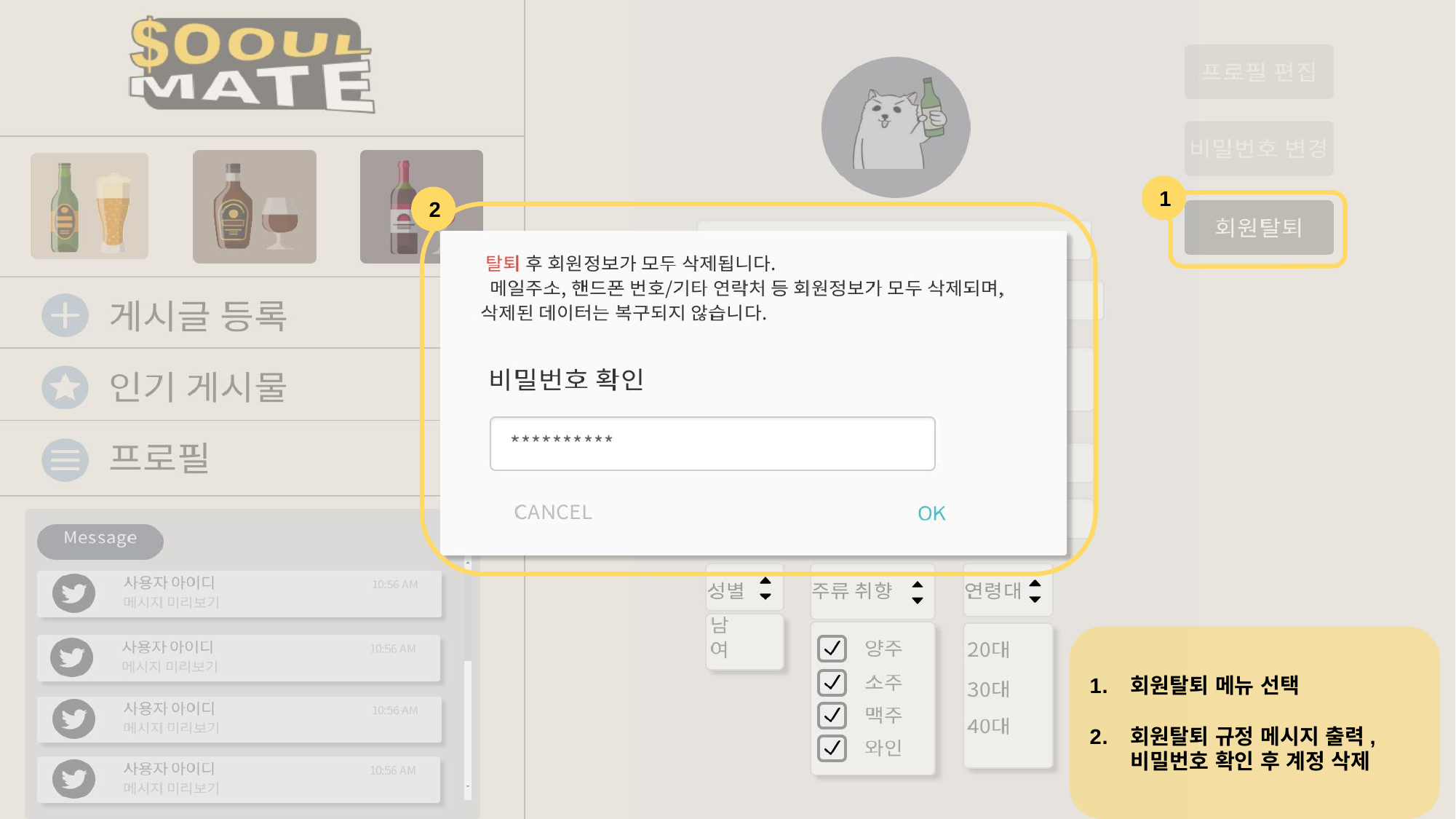

1
2

회원탈퇴 메뉴 선택

회원탈퇴 규정 메시지 출력, 비밀번호 확인 후 계정 삭제